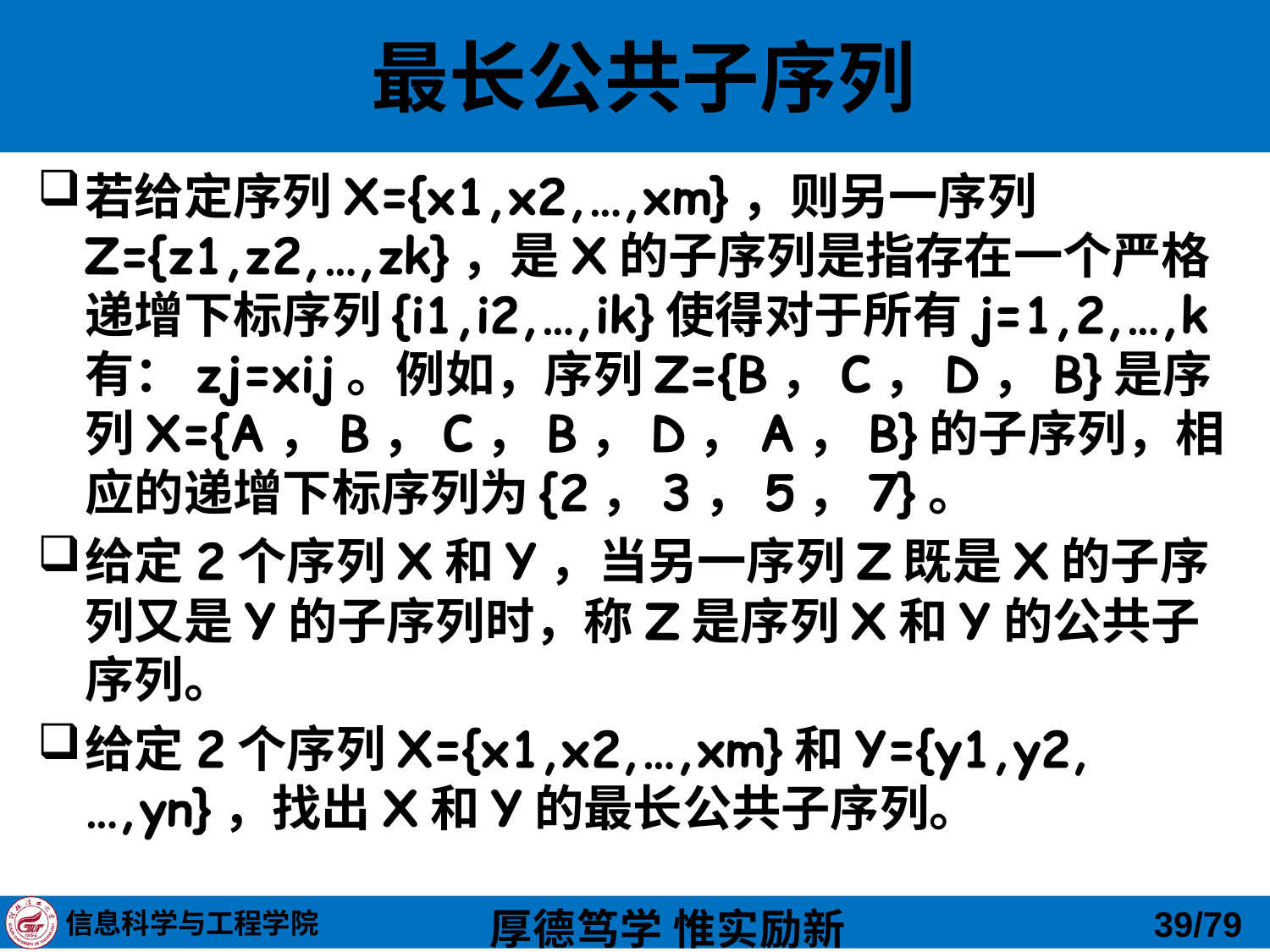

# 最长公共子序列
若给定序列X={x1,x2,…,xm}，则另一序列Z={z1,z2,…,zk}，是X的子序列是指存在一个严格递增下标序列{i1,i2,…,ik}使得对于所有j=1,2,…,k有：zj=xij。例如，序列Z={B，C，D，B}是序列X={A，B，C，B，D，A，B}的子序列，相应的递增下标序列为{2，3，5，7}。
给定2个序列X和Y，当另一序列Z既是X的子序列又是Y的子序列时，称Z是序列X和Y的公共子序列。
给定2个序列X={x1,x2,…,xm}和Y={y1,y2,…,yn}，找出X和Y的最长公共子序列。

39/79